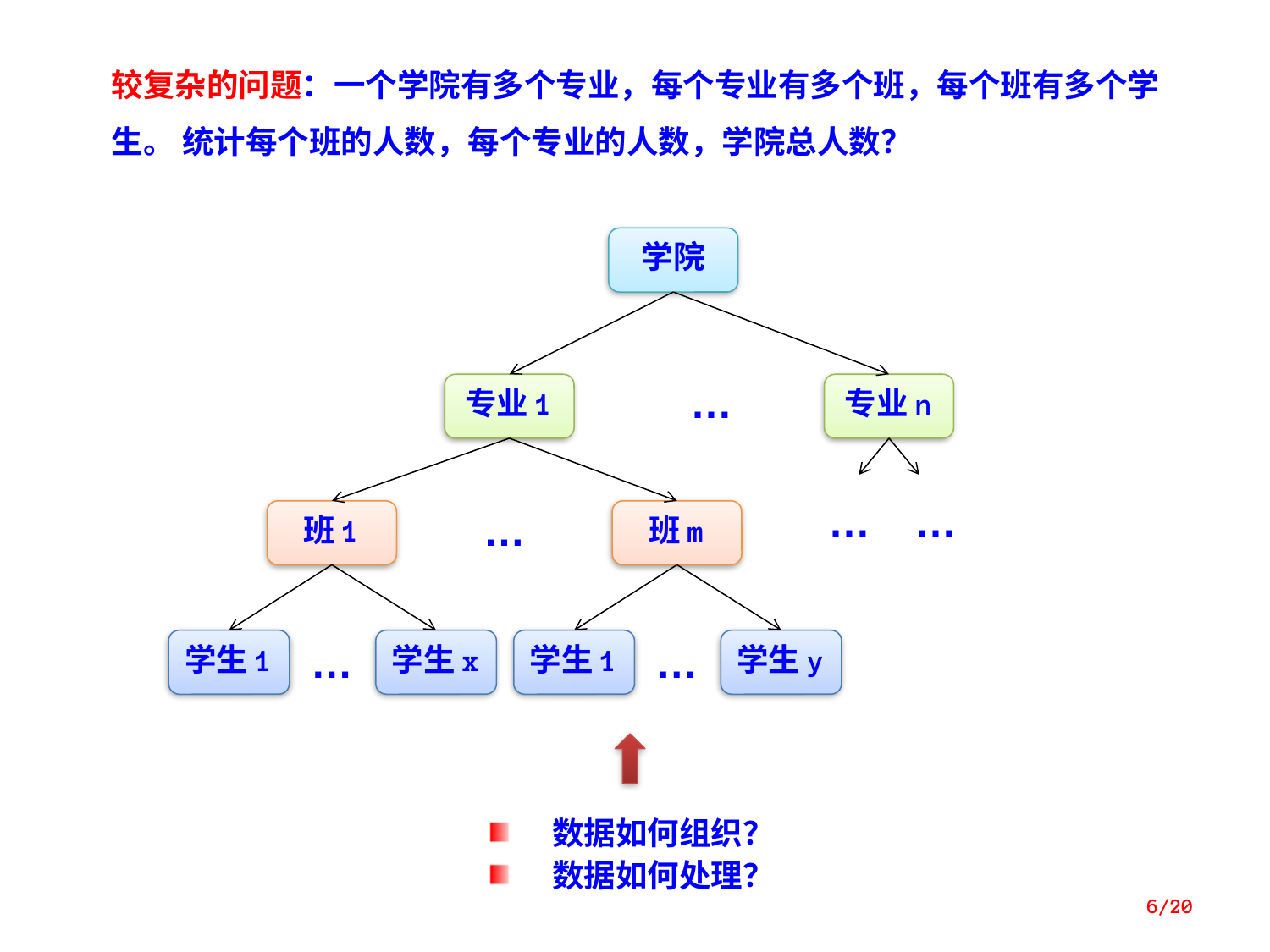

较复杂的问题：一个学院有多个专业，每个专业有多个班，每个班有多个学生。 统计每个班的人数，每个专业的人数，学院总人数？
学院
专业1
专业n
…
…
…
班1
班m
…
学生1
学生x
学生1
学生y
…
…

数据如何组织？
数据如何处理？
6/20